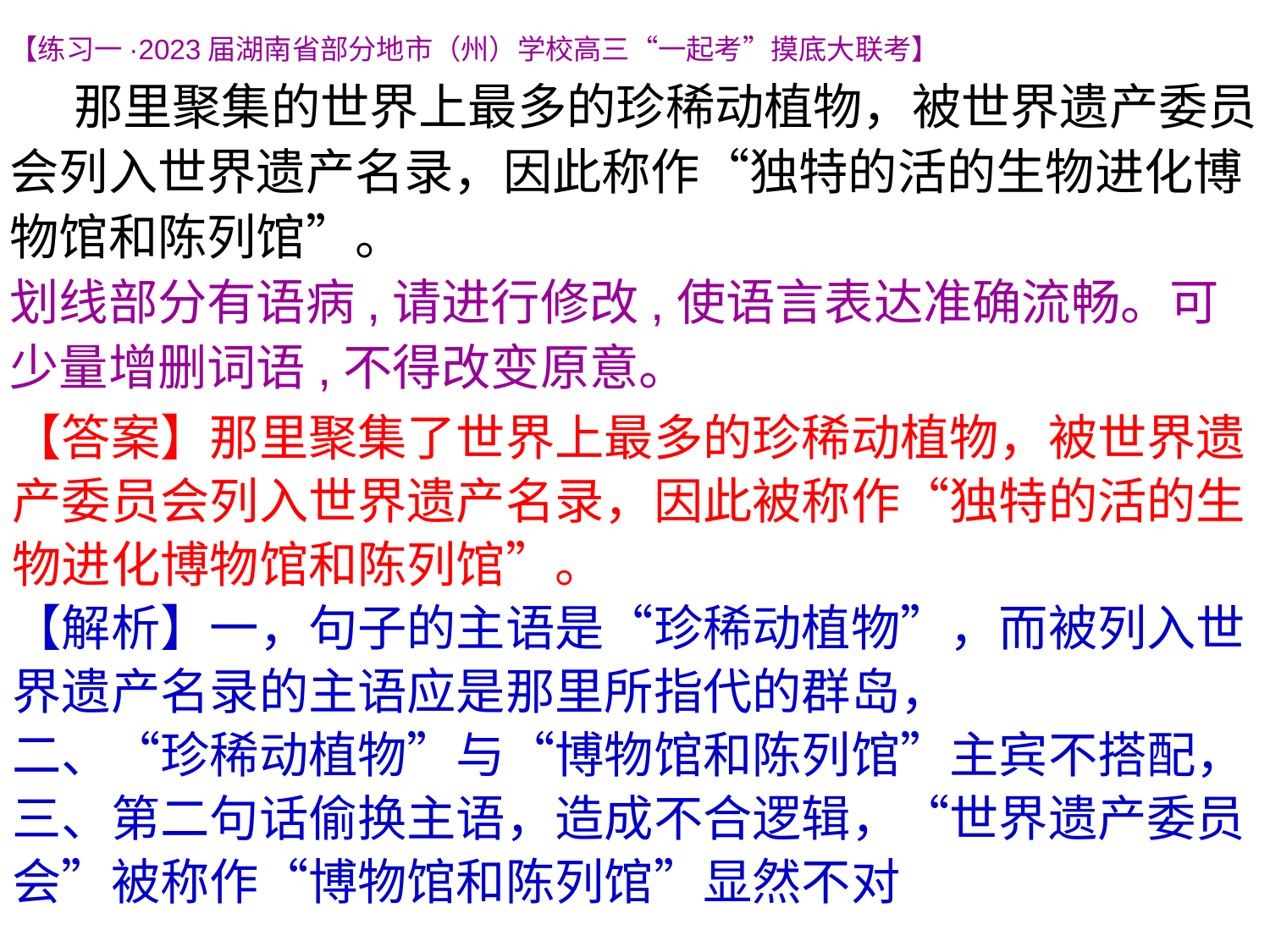

【练习一·2023届湖南省部分地市（州）学校高三“一起考”摸底大联考】
     那里聚集的世界上最多的珍稀动植物，被世界遗产委员会列入世界遗产名录，因此称作“独特的活的生物进化博物馆和陈列馆”。
划线部分有语病,请进行修改,使语言表达准确流畅。可少量增删词语,不得改变原意。

【答案】那里聚集了世界上最多的珍稀动植物，被世界遗产委员会列入世界遗产名录，因此被称作“独特的活的生物进化博物馆和陈列馆”。
【解析】一，句子的主语是“珍稀动植物”，而被列入世界遗产名录的主语应是那里所指代的群岛，
二、“珍稀动植物”与“博物馆和陈列馆”主宾不搭配，三、第二句话偷换主语，造成不合逻辑，“世界遗产委员会”被称作“博物馆和陈列馆”显然不对